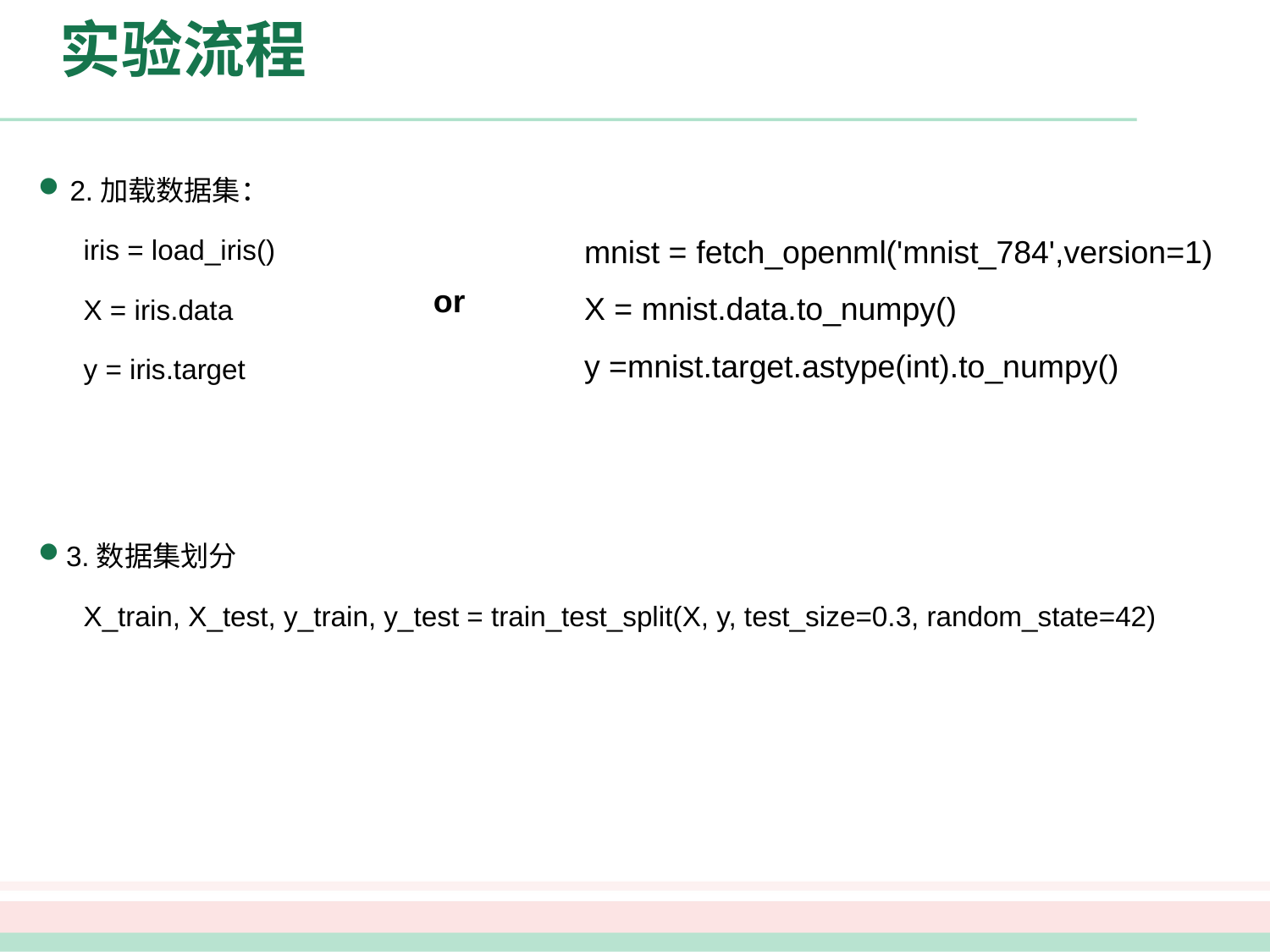

# 实验流程
2.加载数据集：
iris = load_iris()
X = iris.data
y = iris.target

3.数据集划分
X_train, X_test, y_train, y_test = train_test_split(X, y, test_size=0.3, random_state=42)

mnist = fetch_openml('mnist_784',version=1)
X = mnist.data.to_numpy()
y =mnist.target.astype(int).to_numpy()
or